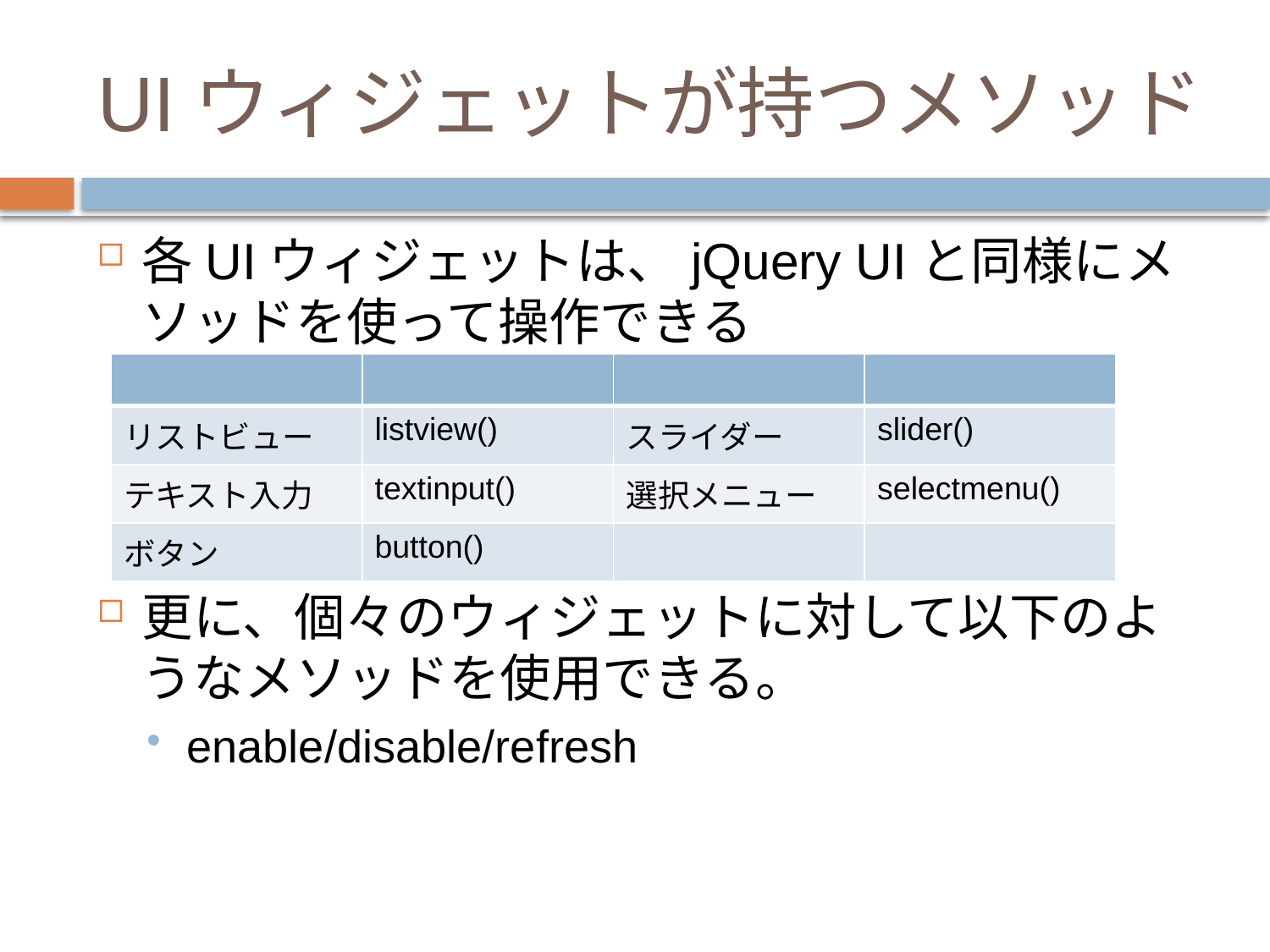

# UIウィジェットが持つメソッド
各UIウィジェットは、jQuery UIと同様にメソッドを使って操作できる

更に、個々のウィジェットに対して以下のようなメソッドを使用できる。
enable/disable/refresh
|  |  |  |  |
| --- | --- | --- | --- |
| リストビュー | listview() | スライダー | slider() |
| テキスト入力 | textinput() | 選択メニュー | selectmenu() |
| ボタン | button() |  |  |